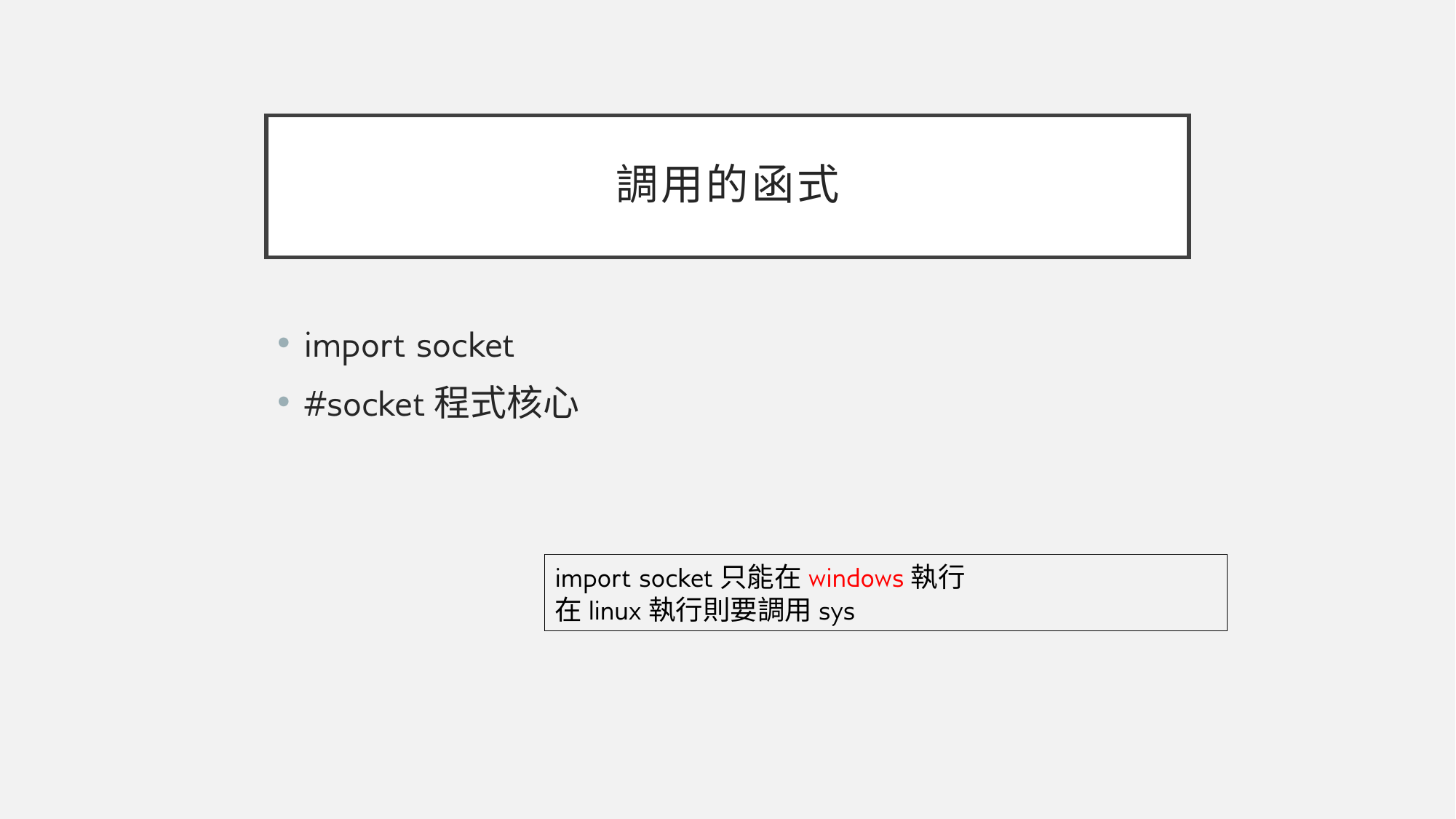

# 調用的函式
import socket
#socket程式核心
import socket只能在windows執行
在linux執行則要調用sys